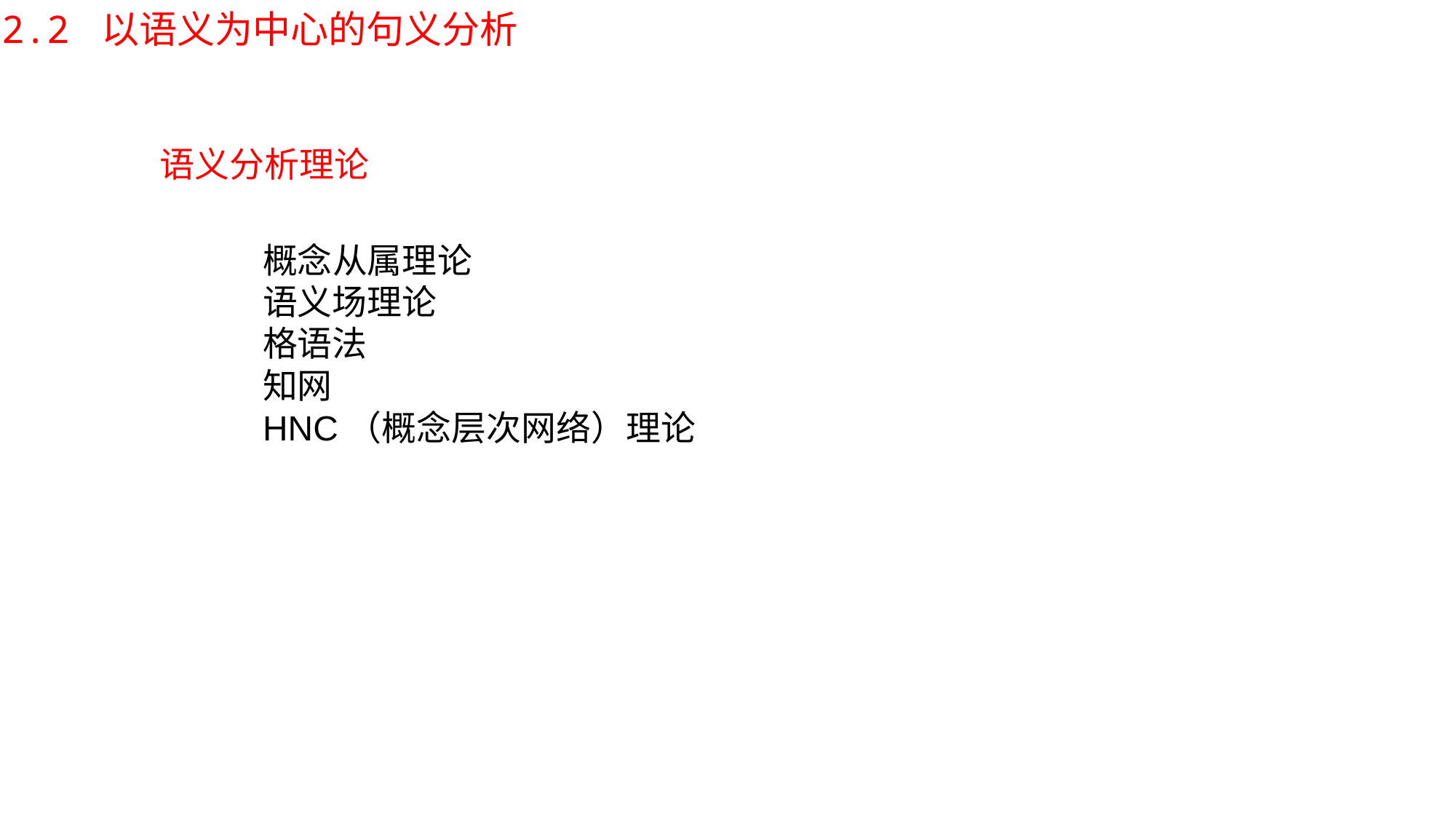

2.2 以语义为中心的句义分析
语义分析理论
概念从属理论
语义场理论
格语法
知网
HNC（概念层次网络）理论